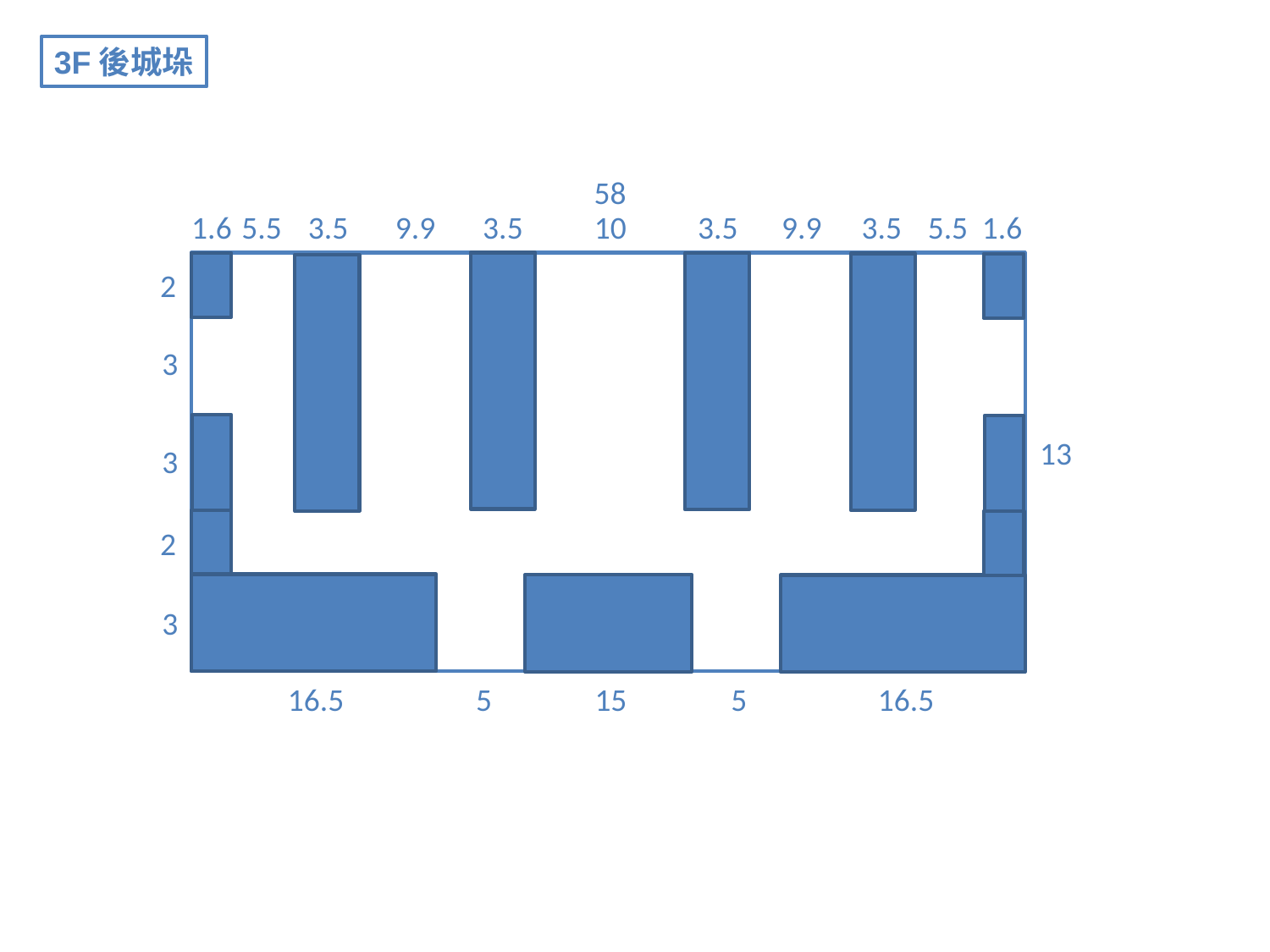

3F後城垛
58
5.5
3.5
3.5
10
3.5
5.5
1.6
9.9
3.5
9.9
1.6

2
3

13
3

2

3
5
5
15
16.5
16.5